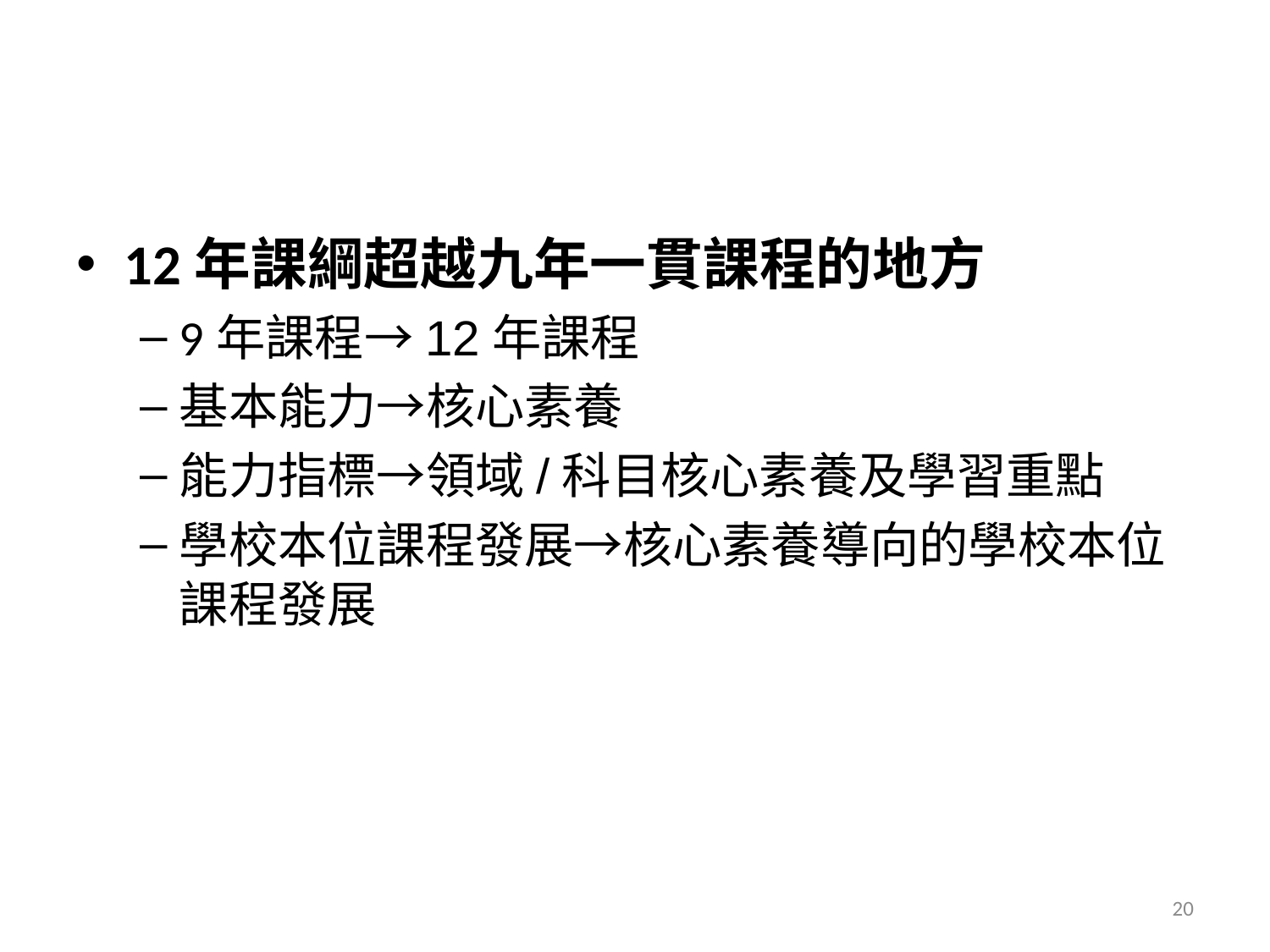

#
12年課綱超越九年一貫課程的地方
9年課程→12年課程
基本能力→核心素養
能力指標→領域/科目核心素養及學習重點
學校本位課程發展→核心素養導向的學校本位課程發展

20